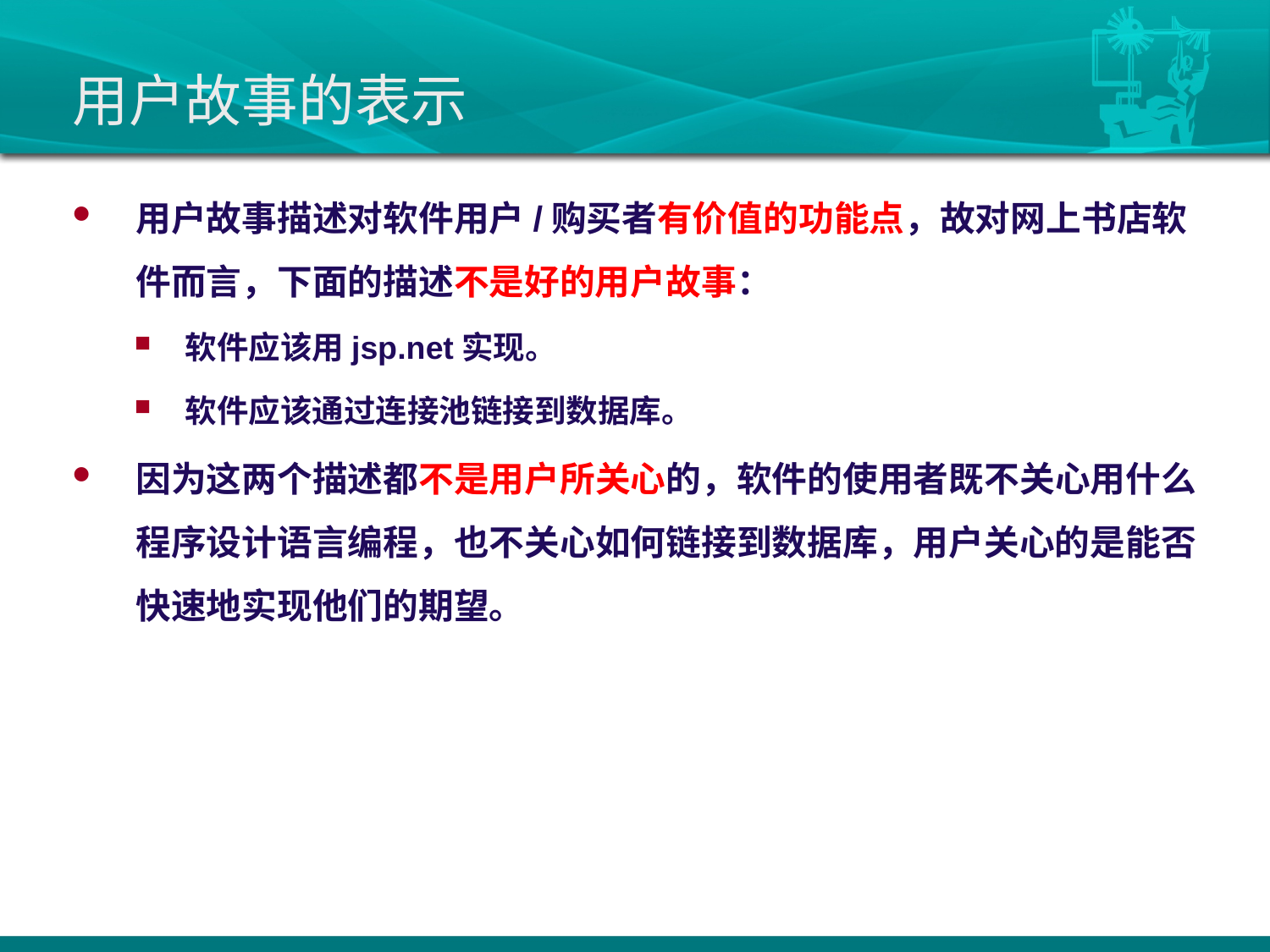

# 用户故事的表示
用户故事描述对软件用户/购买者有价值的功能点，故对网上书店软件而言，下面的描述不是好的用户故事：
软件应该用jsp.net实现。
软件应该通过连接池链接到数据库。
因为这两个描述都不是用户所关心的，软件的使用者既不关心用什么程序设计语言编程，也不关心如何链接到数据库，用户关心的是能否快速地实现他们的期望。